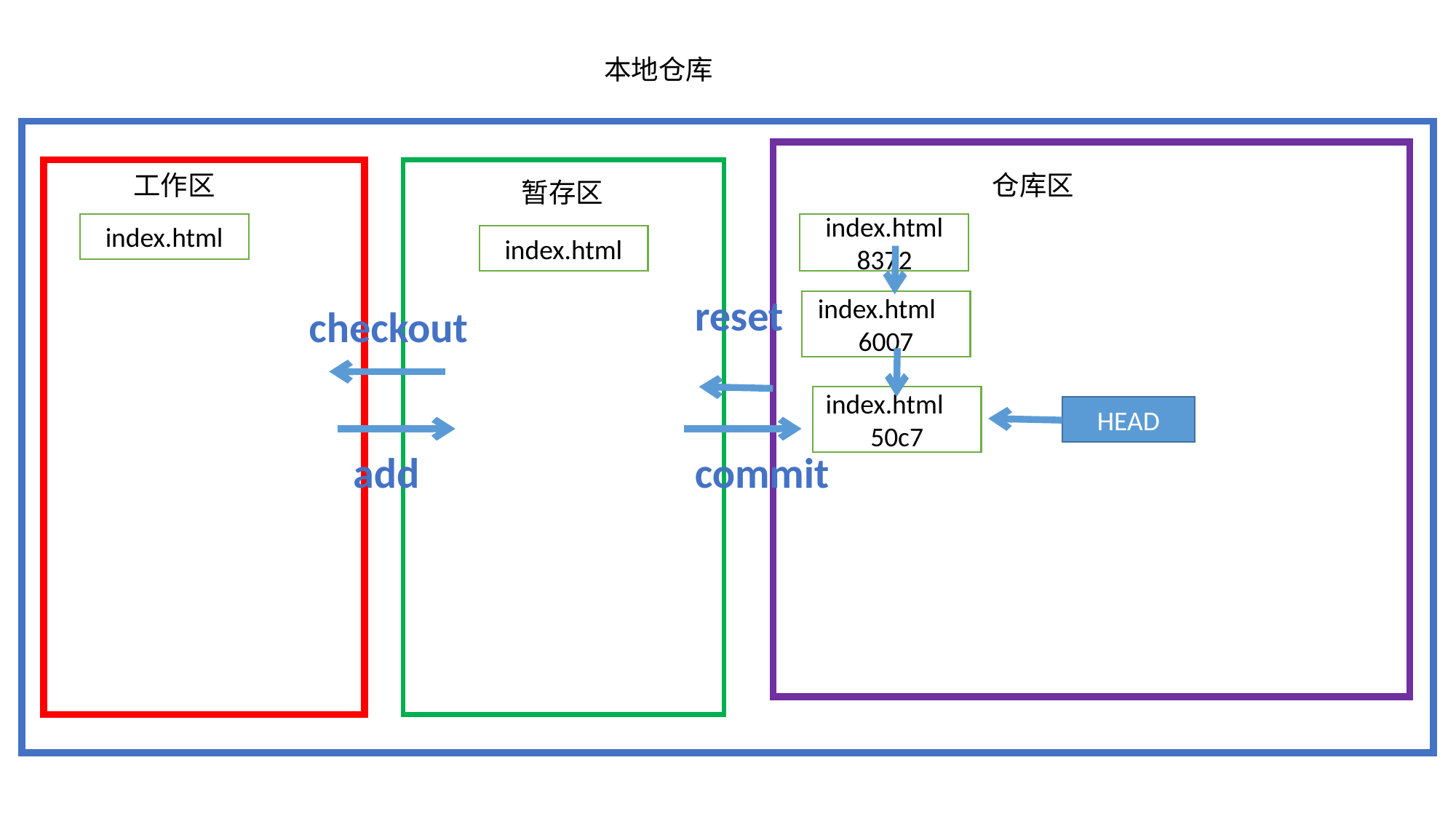

本地仓库

工作区
仓库区
暂存区
index.html
index.html
8372
index.html
reset
index.html    6007
checkout
index.html
50c7
HEAD
add
commit